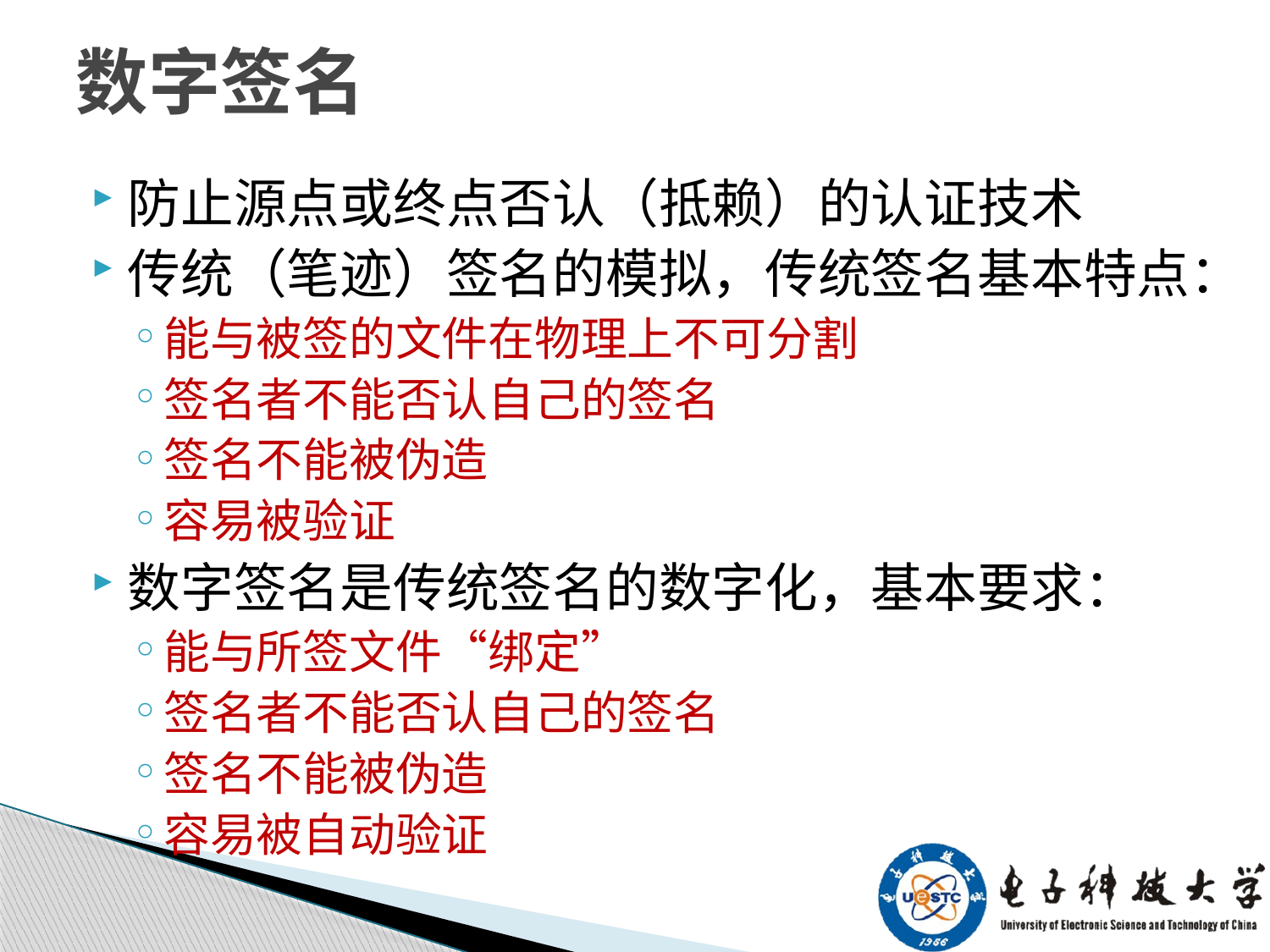

# 数字签名
防止源点或终点否认（抵赖）的认证技术
传统（笔迹）签名的模拟，传统签名基本特点：
能与被签的文件在物理上不可分割
签名者不能否认自己的签名
签名不能被伪造
容易被验证
数字签名是传统签名的数字化，基本要求：
能与所签文件“绑定”
签名者不能否认自己的签名
签名不能被伪造
容易被自动验证